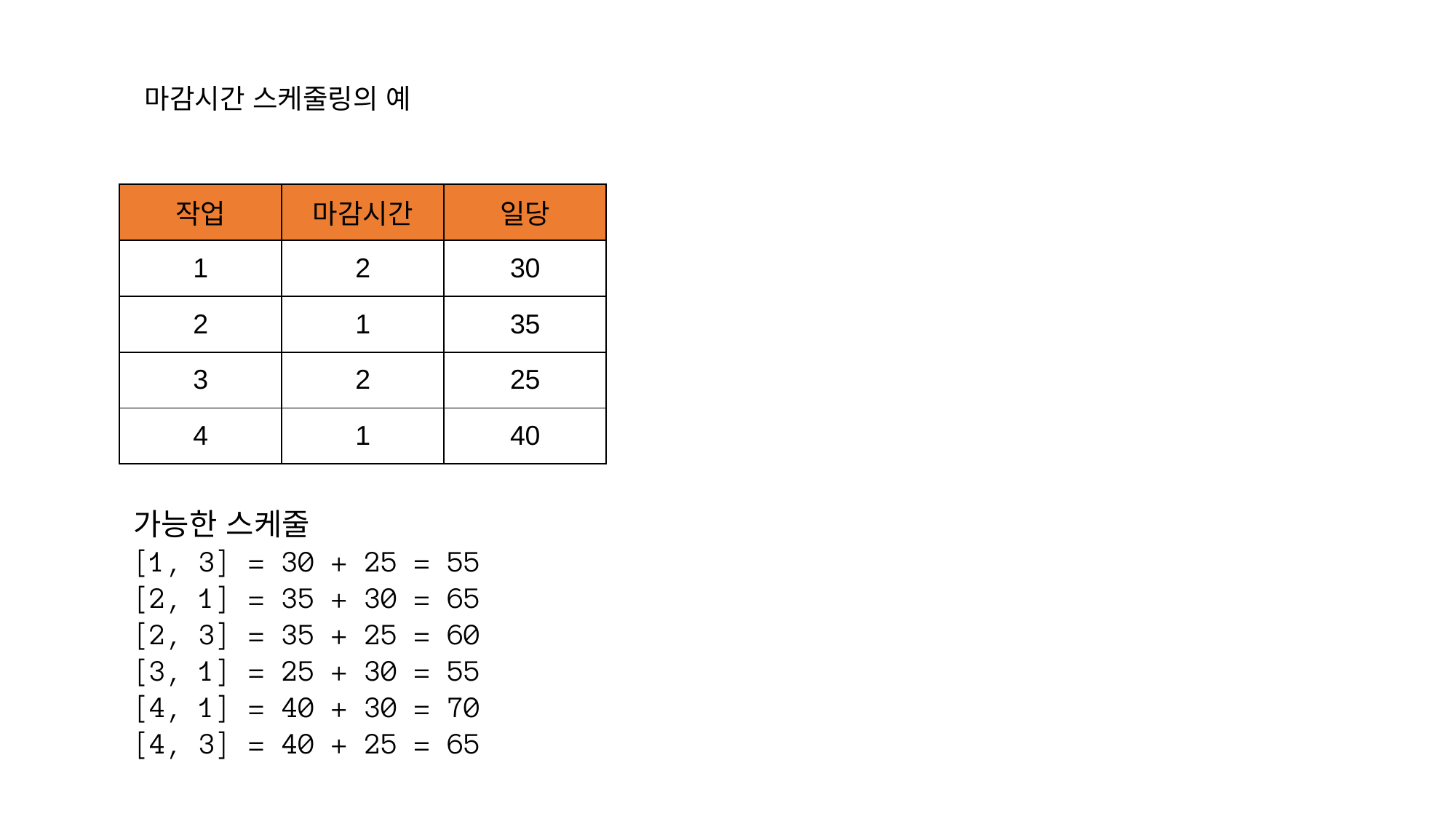

마감시간 스케줄링의 예
| 작업 | 마감시간 | 일당 |
| --- | --- | --- |
| 1 | 2 | 30 |
| 2 | 1 | 35 |
| 3 | 2 | 25 |
| 4 | 1 | 40 |
가능한 스케줄
[1, 3] = 30 + 25 = 55
[2, 1] = 35 + 30 = 65
[2, 3] = 35 + 25 = 60
[3, 1] = 25 + 30 = 55
[4, 1] = 40 + 30 = 70
[4, 3] = 40 + 25 = 65